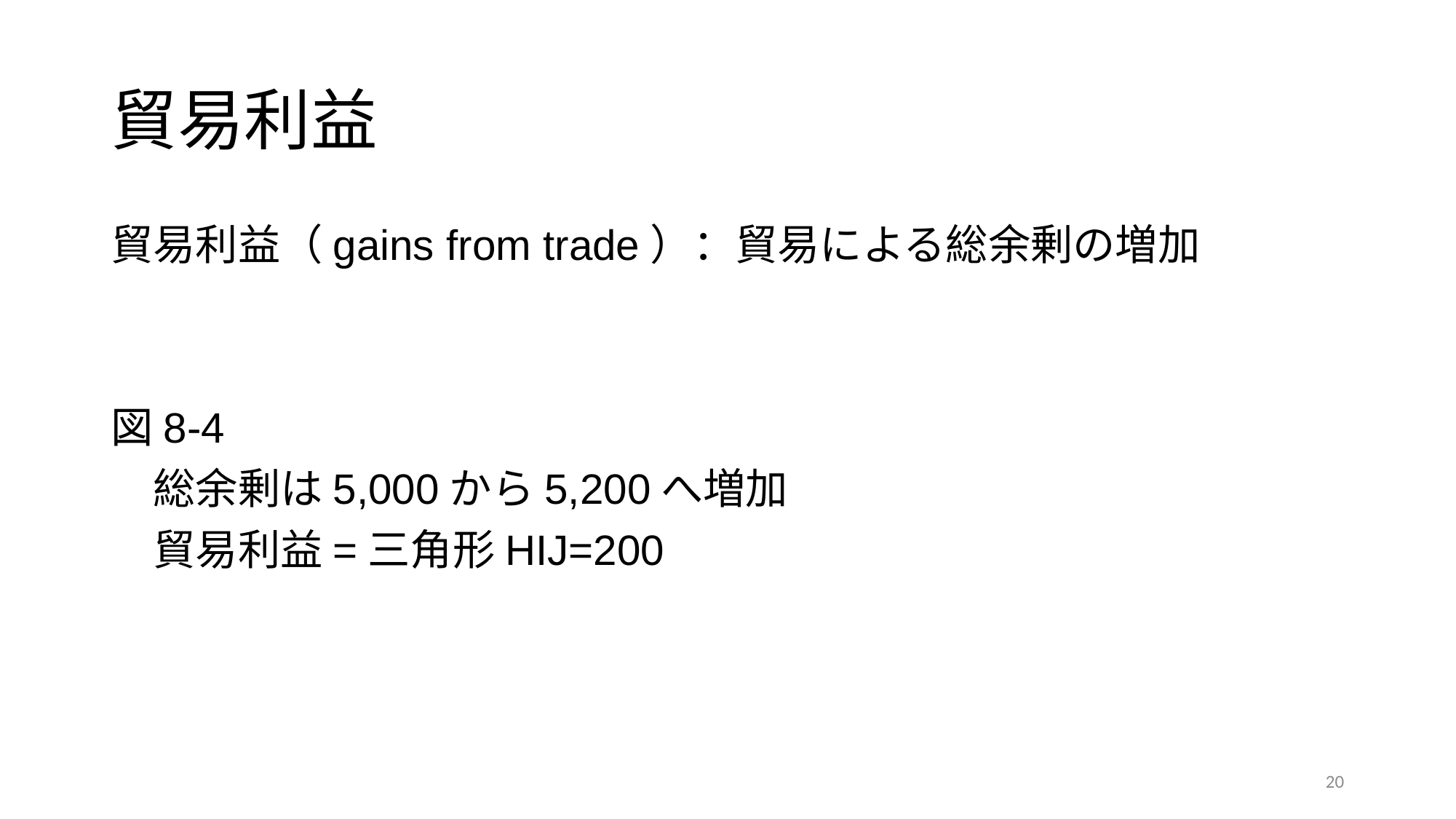

# 貿易利益
貿易利益（gains from trade）：貿易による総余剰の増加

図8-4
　総余剰は5,000から5,200へ増加
　貿易利益=三角形HIJ=200
20